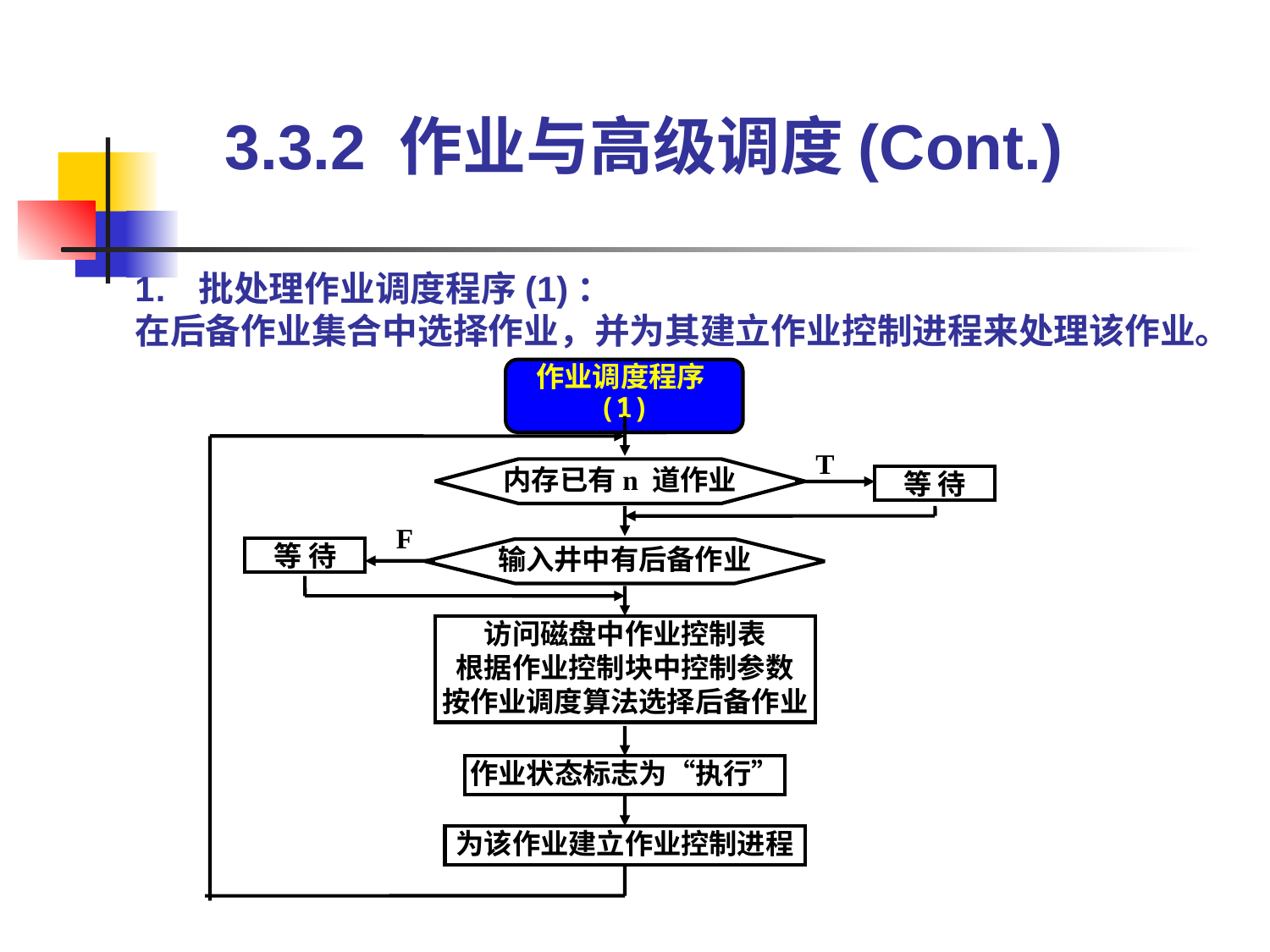

3.3.2 作业与高级调度(Cont.)
批处理作业调度程序(1)：
在后备作业集合中选择作业，并为其建立作业控制进程来处理该作业。
作业调度程序(1)

T
内存已有n 道作业
等 待

F
输入井中有后备作业
等 待

访问磁盘中作业控制表
根据作业控制块中控制参数
按作业调度算法选择后备作业

作业状态标志为“执行”

为该作业建立作业控制进程